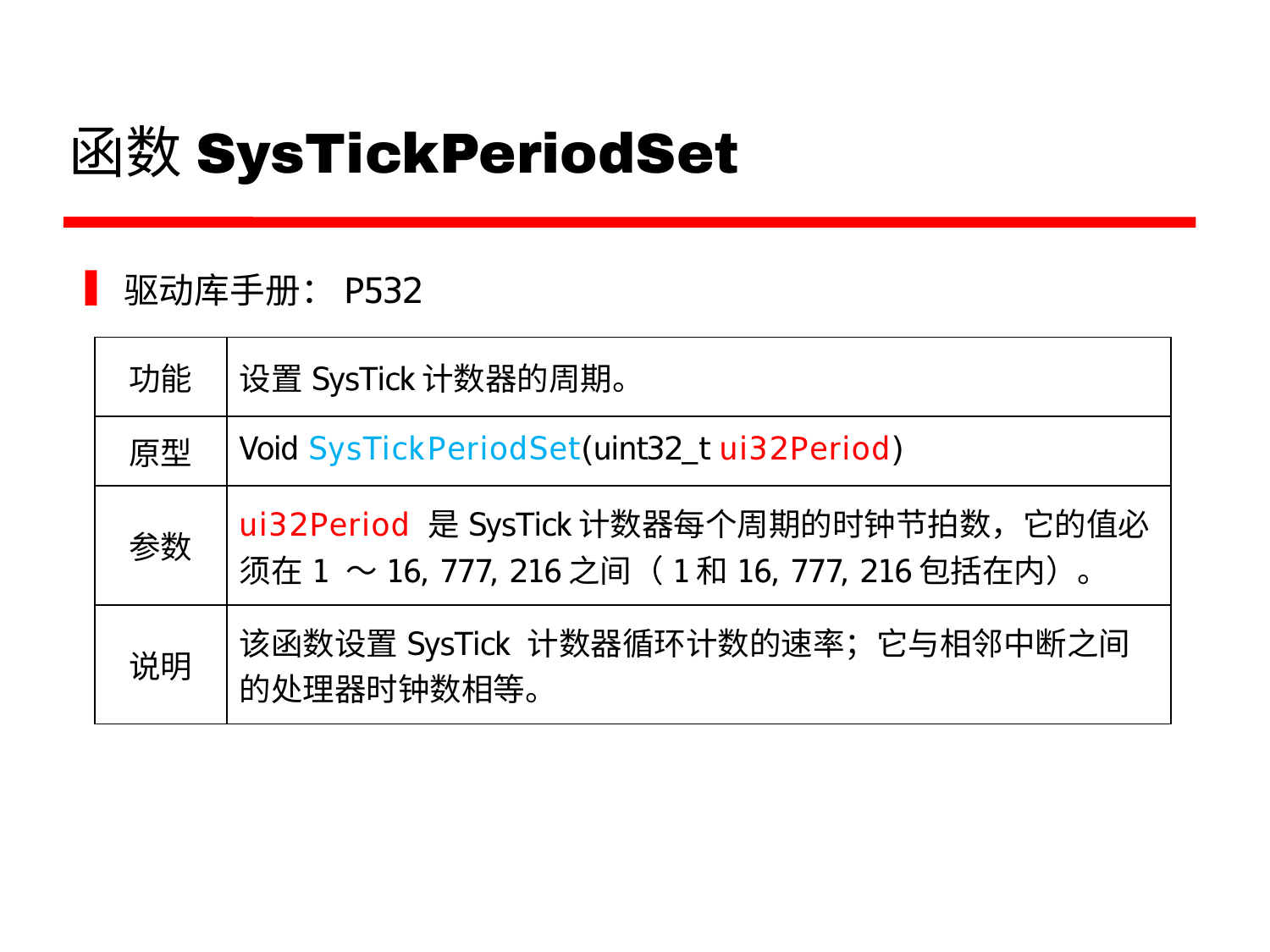

# 函数SysTickPeriodSet
驱动库手册：P532
| 功能 | 设置SysTick计数器的周期。 |
| --- | --- |
| 原型 | Void SysTickPeriodSet(uint32\_t ui32Period) |
| 参数 | ui32Period 是SysTick计数器每个周期的时钟节拍数，它的值必须在1 ～16, 777, 216之间（1和16, 777, 216包括在内）。 |
| 说明 | 该函数设置SysTick 计数器循环计数的速率；它与相邻中断之间的处理器时钟数相等。 |